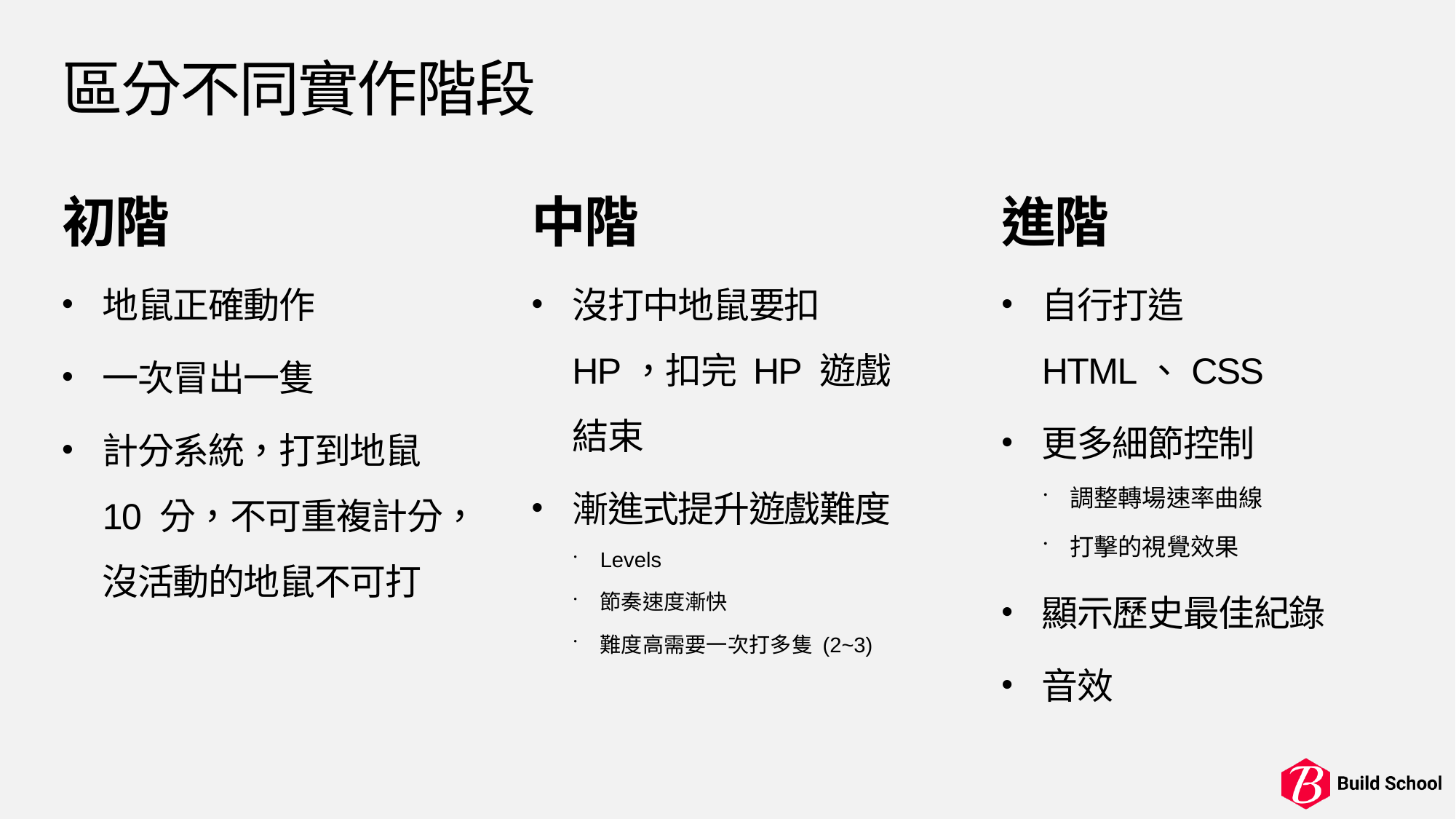

# 區分不同實作階段
初階
地鼠正確動作
一次冒出一隻
計分系統，打到地鼠 10 分，不可重複計分，沒活動的地鼠不可打
中階
沒打中地鼠要扣 HP，扣完 HP 遊戲結束
漸進式提升遊戲難度
Levels
節奏速度漸快
難度高需要一次打多隻 (2~3)
進階
自行打造 HTML、CSS
更多細節控制
調整轉場速率曲線
打擊的視覺效果
顯示歷史最佳紀錄
音效